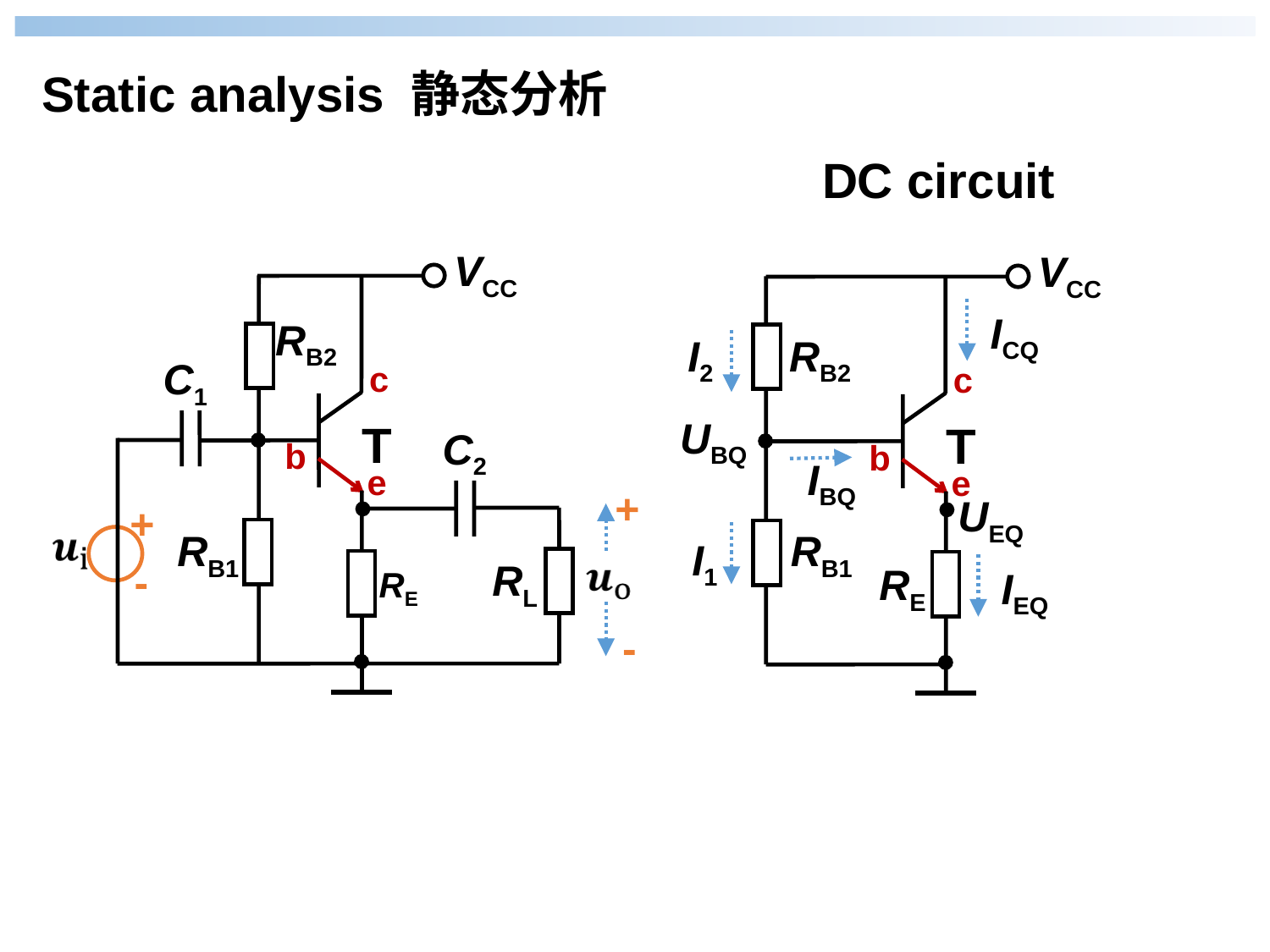

Static analysis 静态分析
DC circuit
VCC

RB2

T

c
b
e
RE

RB1

ICQ
I2
UBQ
IBQ
UEQ
I1
IEQ
VCC

RB2

+

-
+
-

RL

C1
T

C2

c
b
e

RE

RB1